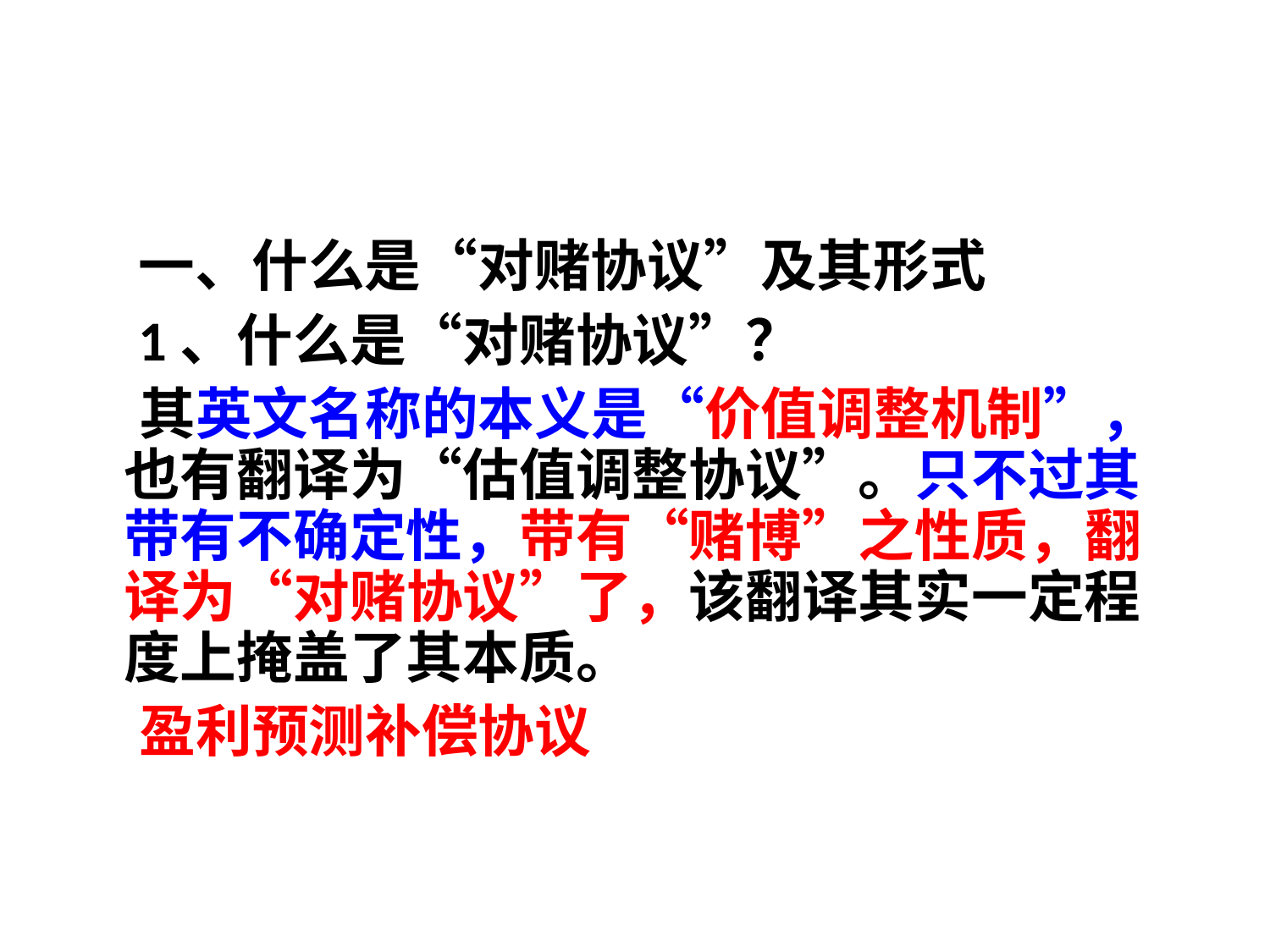

#
   一、什么是“对赌协议”及其形式
   1、什么是“对赌协议”？
  其英文名称的本义是“价值调整机制”，也有翻译为“估值调整协议”。只不过其带有不确定性，带有“赌博”之性质，翻译为“对赌协议”了，该翻译其实一定程度上掩盖了其本质。
  盈利预测补偿协议